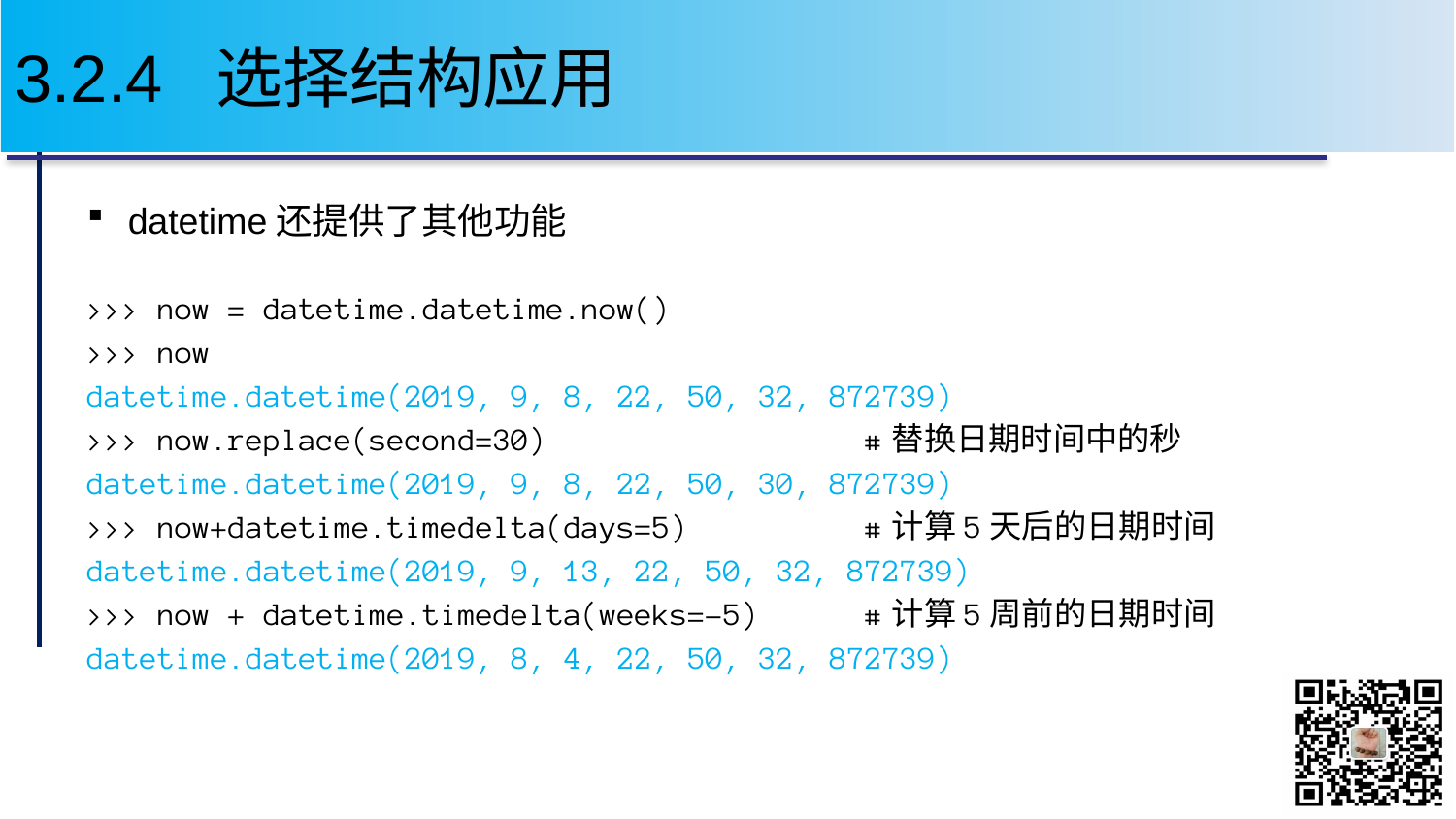

# 3.2.4  选择结构应用
datetime还提供了其他功能

>>> now = datetime.datetime.now()
>>> now
datetime.datetime(2019, 9, 8, 22, 50, 32, 872739)
>>> now.replace(second=30)                  #替换日期时间中的秒
datetime.datetime(2019, 9, 8, 22, 50, 30, 872739)
>>> now+datetime.timedelta(days=5)          #计算5天后的日期时间
datetime.datetime(2019, 9, 13, 22, 50, 32, 872739)
>>> now + datetime.timedelta(weeks=-5)      #计算5周前的日期时间
datetime.datetime(2019, 8, 4, 22, 50, 32, 872739)